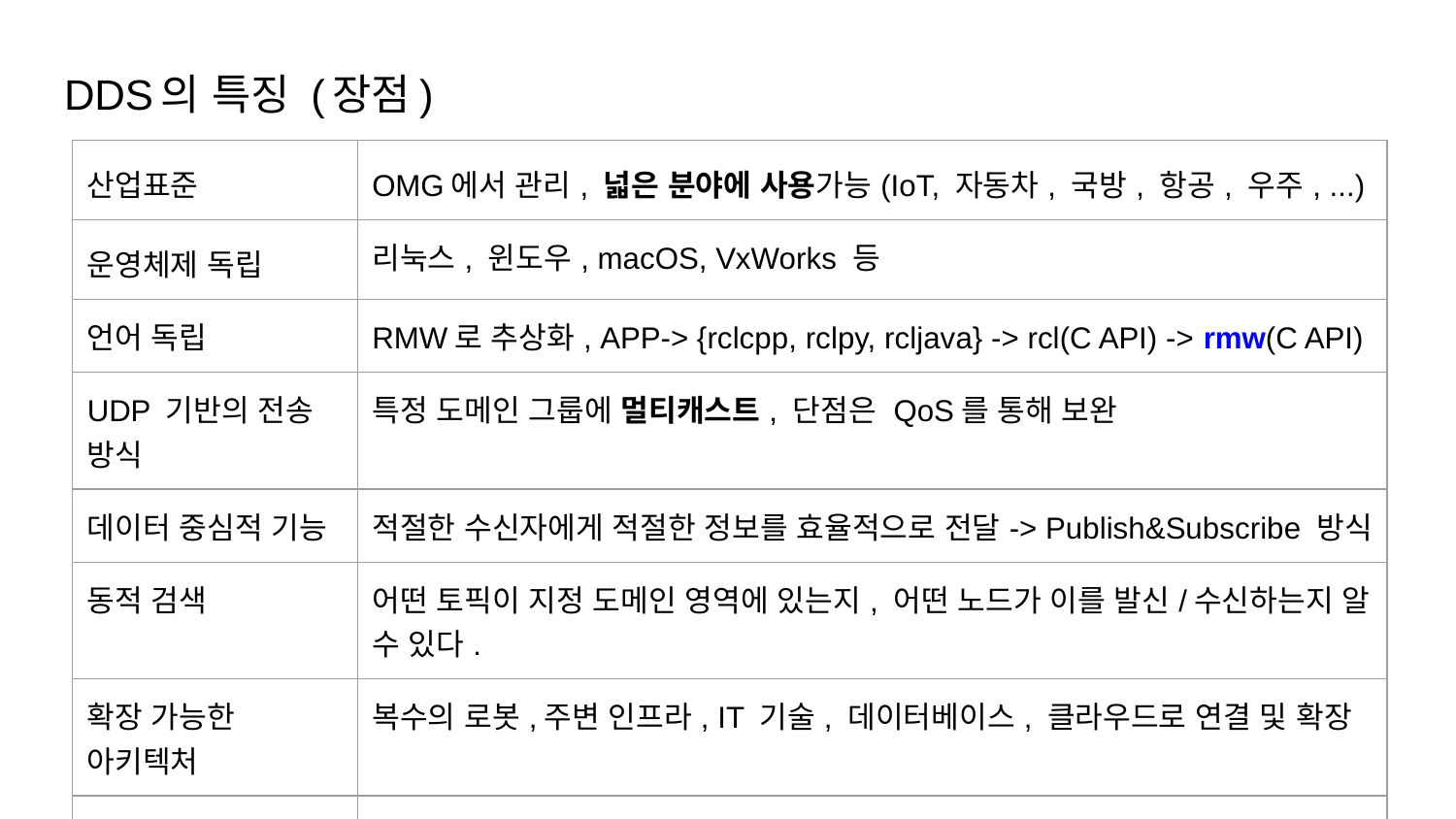

# DDS의 특징 (장점)
| 산업표준 | OMG에서 관리, 넓은 분야에 사용가능(IoT, 자동차, 국방, 항공, 우주, ...) |
| --- | --- |
| 운영체제 독립 | 리눅스, 윈도우, macOS, VxWorks 등 |
| 언어 독립 | RMW로 추상화, APP-> {rclcpp, rclpy, rcljava} -> rcl(C API) -> rmw(C API) |
| UDP 기반의 전송 방식 | 특정 도메인 그룹에 멀티캐스트, 단점은 QoS를 통해 보완 |
| 데이터 중심적 기능 | 적절한 수신자에게 적절한 정보를 효율적으로 전달-> Publish&Subscribe 방식 |
| 동적 검색 | 어떤 토픽이 지정 도메인 영역에 있는지, 어떤 노드가 이를 발신/수신하는지 알 수 있다. |
| 확장 가능한 아키텍처 | 복수의 로봇,주변 인프라, IT 기술, 데이터베이스, 클라우드로 연결 및 확장 |
| 상호 운용성 | DDS 표준을 따르는 벤드들 간의 상호 통신 지원, 구름 네트웍스(국내) |
| 서비스 품질(QoS) | 노드간 통신 옵션 설정, 22가지 항목(Reliable, Best effort, History, Durability...) |
| 보안 | DDS-Security |